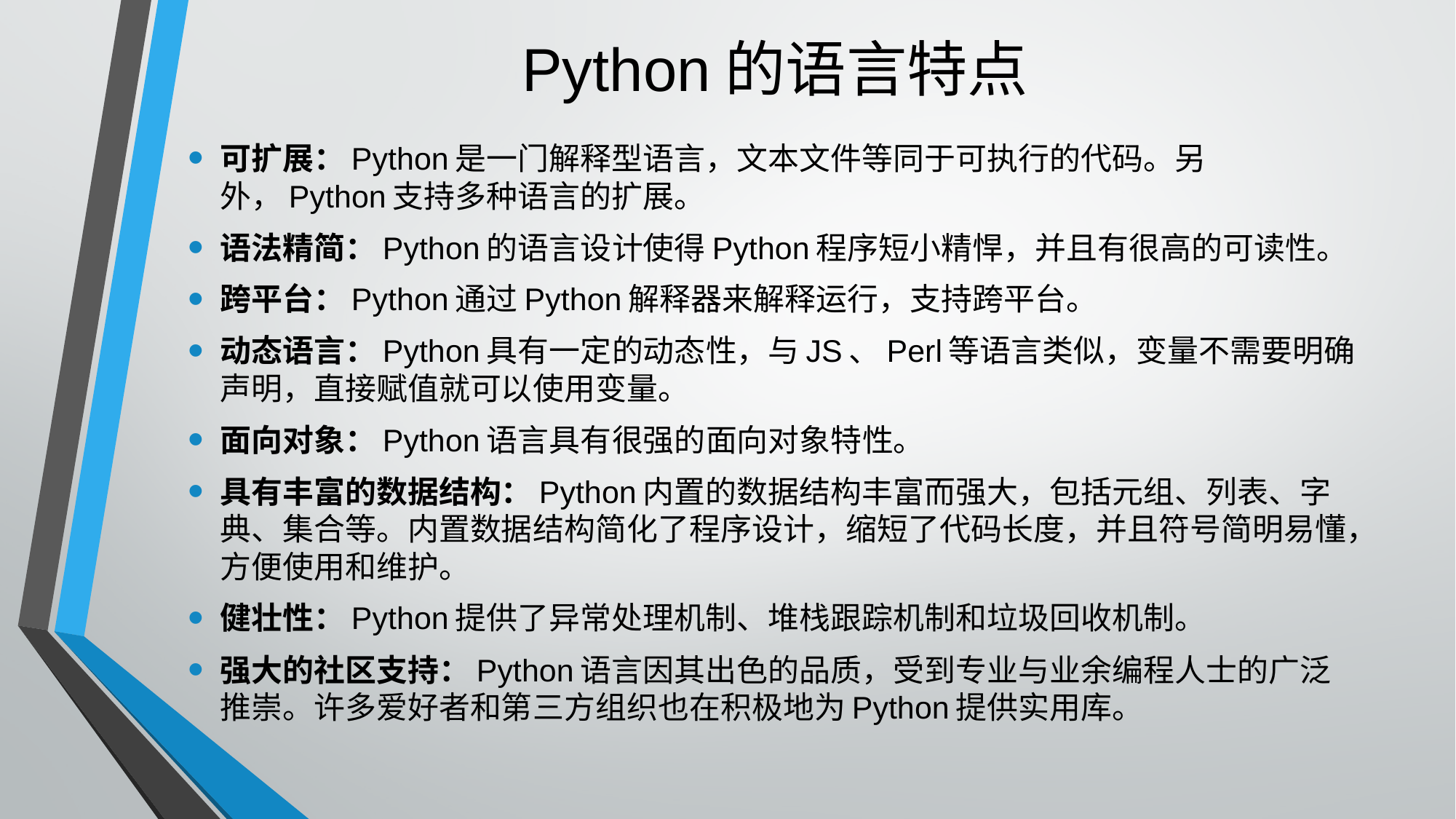

# Python的语言特点
可扩展：Python是一门解释型语言，文本文件等同于可执行的代码。另外，Python支持多种语言的扩展。
语法精简：Python的语言设计使得Python程序短小精悍，并且有很高的可读性。
跨平台：Python通过Python解释器来解释运行，支持跨平台。
动态语言：Python具有一定的动态性，与JS、Perl等语言类似，变量不需要明确声明，直接赋值就可以使用变量。
面向对象：Python语言具有很强的面向对象特性。
具有丰富的数据结构：Python内置的数据结构丰富而强大，包括元组、列表、字典、集合等。内置数据结构简化了程序设计，缩短了代码长度，并且符号简明易懂，方便使用和维护。
健壮性：Python提供了异常处理机制、堆栈跟踪机制和垃圾回收机制。
强大的社区支持：Python语言因其出色的品质，受到专业与业余编程人士的广泛推崇。许多爱好者和第三方组织也在积极地为Python提供实用库。